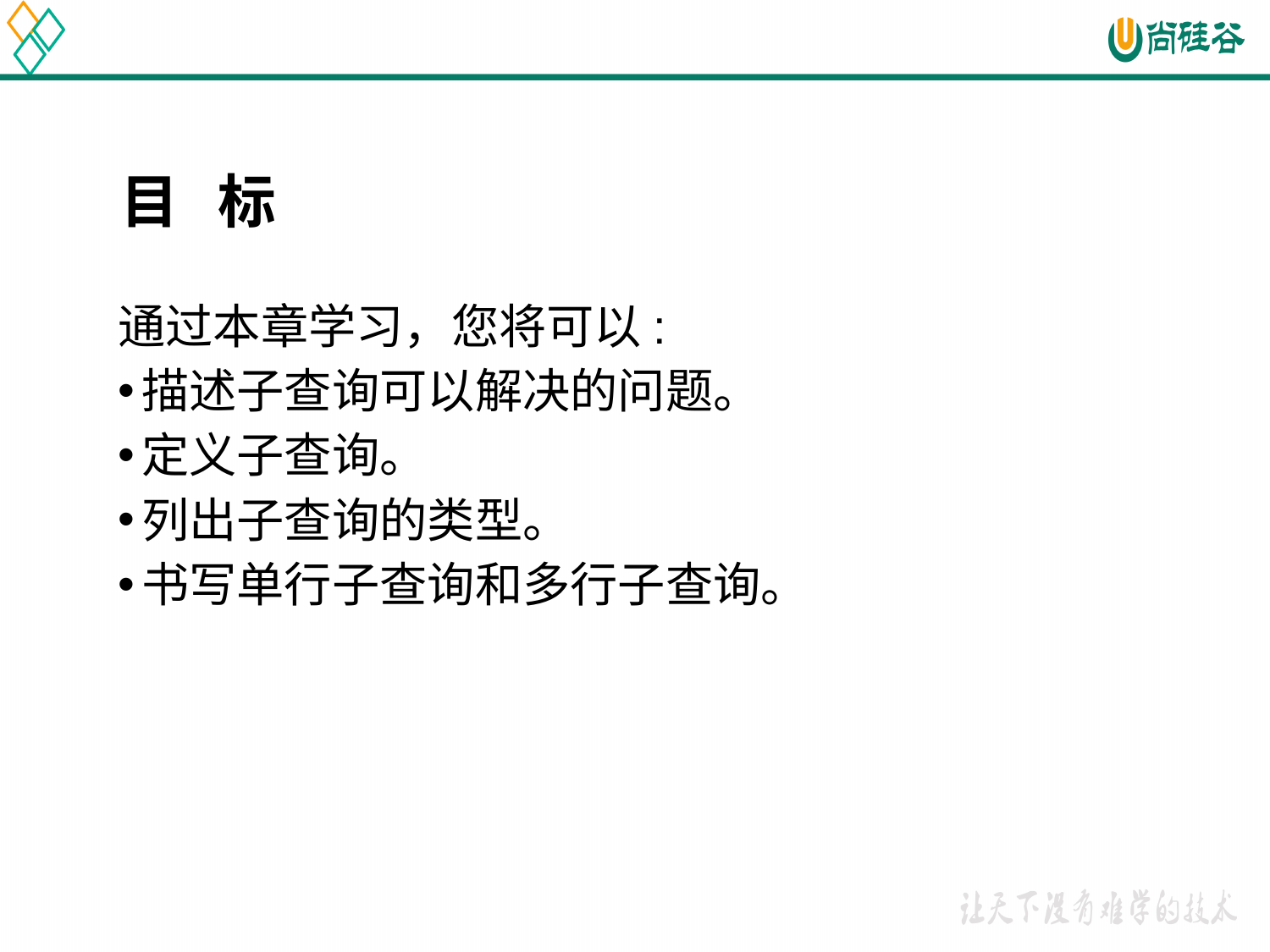

目   标
通过本章学习，您将可以:
描述子查询可以解决的问题。
定义子查询。
列出子查询的类型。
书写单行子查询和多行子查询。